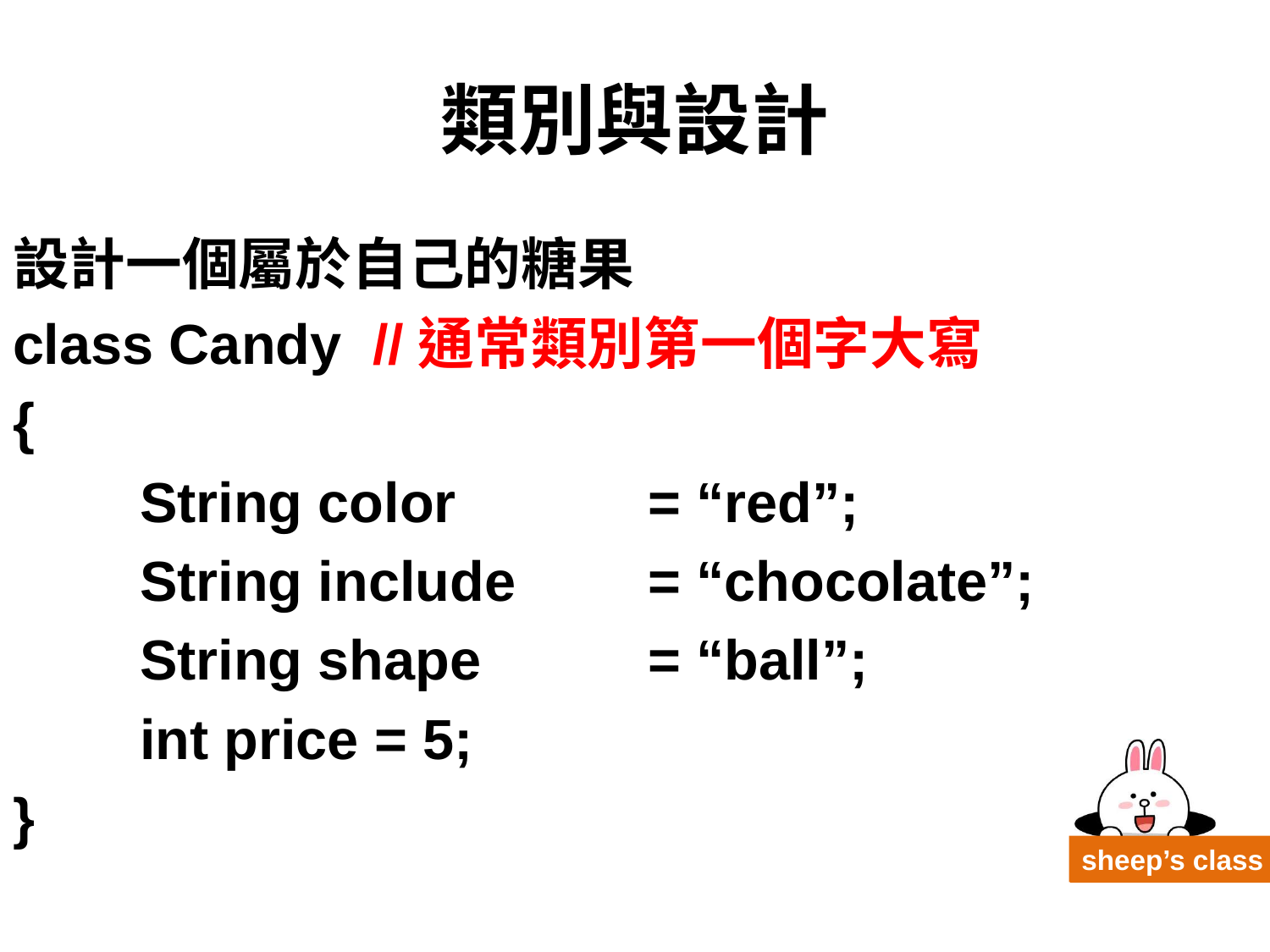

# 類別與設計
設計一個屬於自己的糖果
class Candy  //通常類別第一個字大寫
{
	String color 		= “red”;
	String include 	= “chocolate”;
	String shape 		= “ball”;
	int price = 5;
}